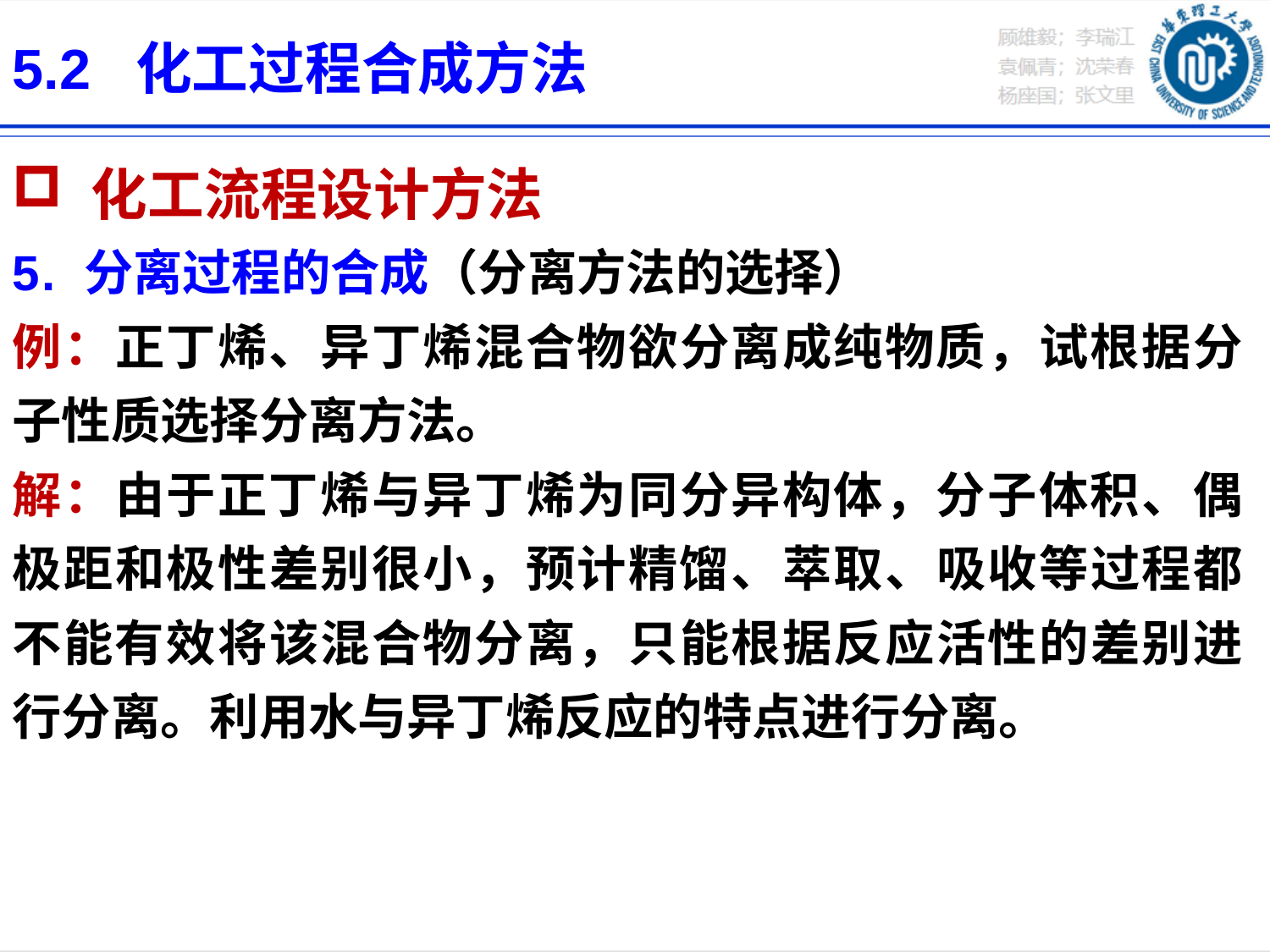

5.2  化工过程合成方法
 化工流程设计方法
分离过程的合成（分离方法的选择）
例：正丁烯、异丁烯混合物欲分离成纯物质，试根据分子性质选择分离方法。
解：由于正丁烯与异丁烯为同分异构体，分子体积、偶极距和极性差别很小，预计精馏、萃取、吸收等过程都不能有效将该混合物分离，只能根据反应活性的差别进行分离。利用水与异丁烯反应的特点进行分离。